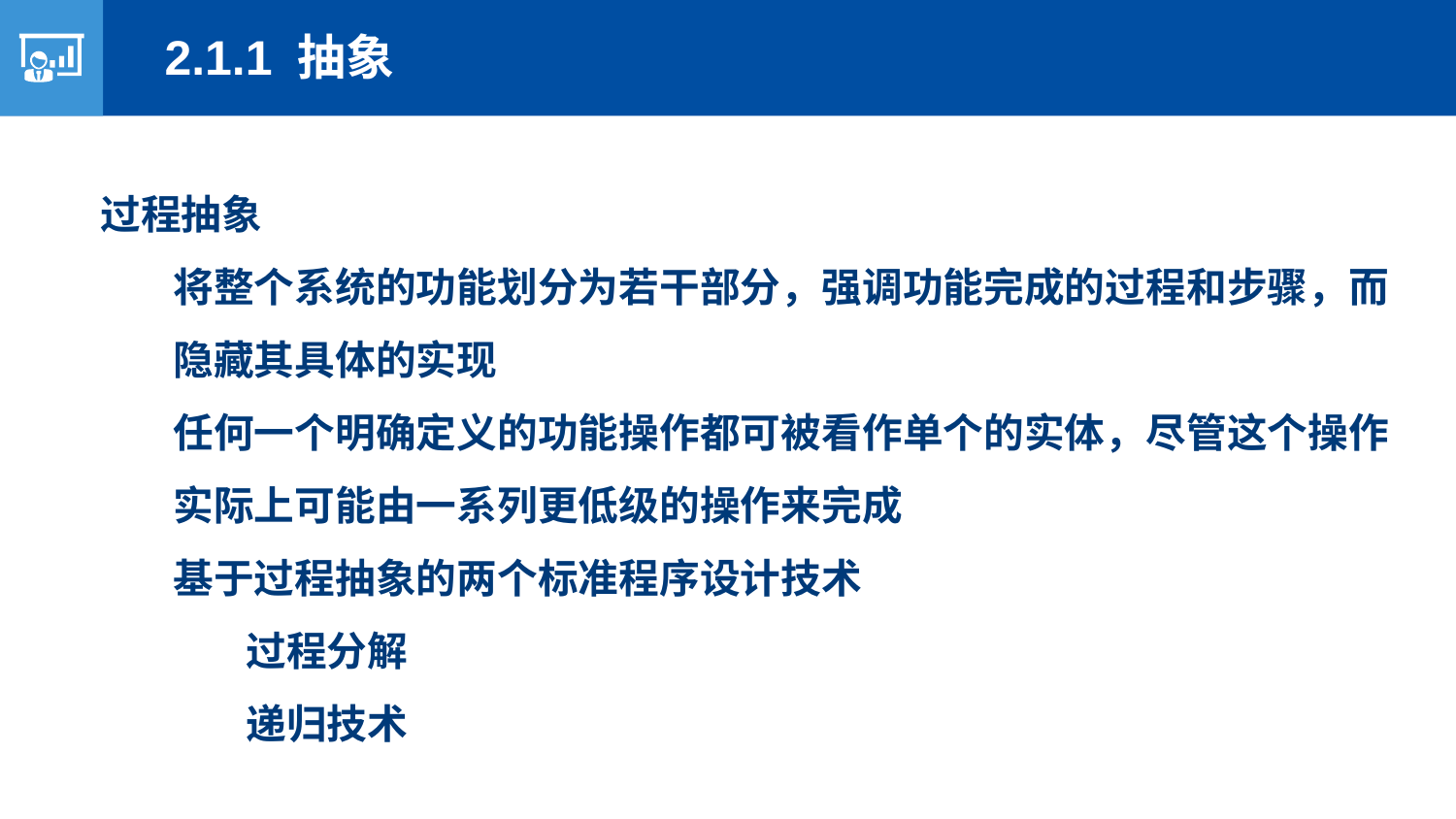

2.1.1 抽象
过程抽象
将整个系统的功能划分为若干部分，强调功能完成的过程和步骤，而隐藏其具体的实现
任何一个明确定义的功能操作都可被看作单个的实体，尽管这个操作实际上可能由一系列更低级的操作来完成
基于过程抽象的两个标准程序设计技术
过程分解
递归技术